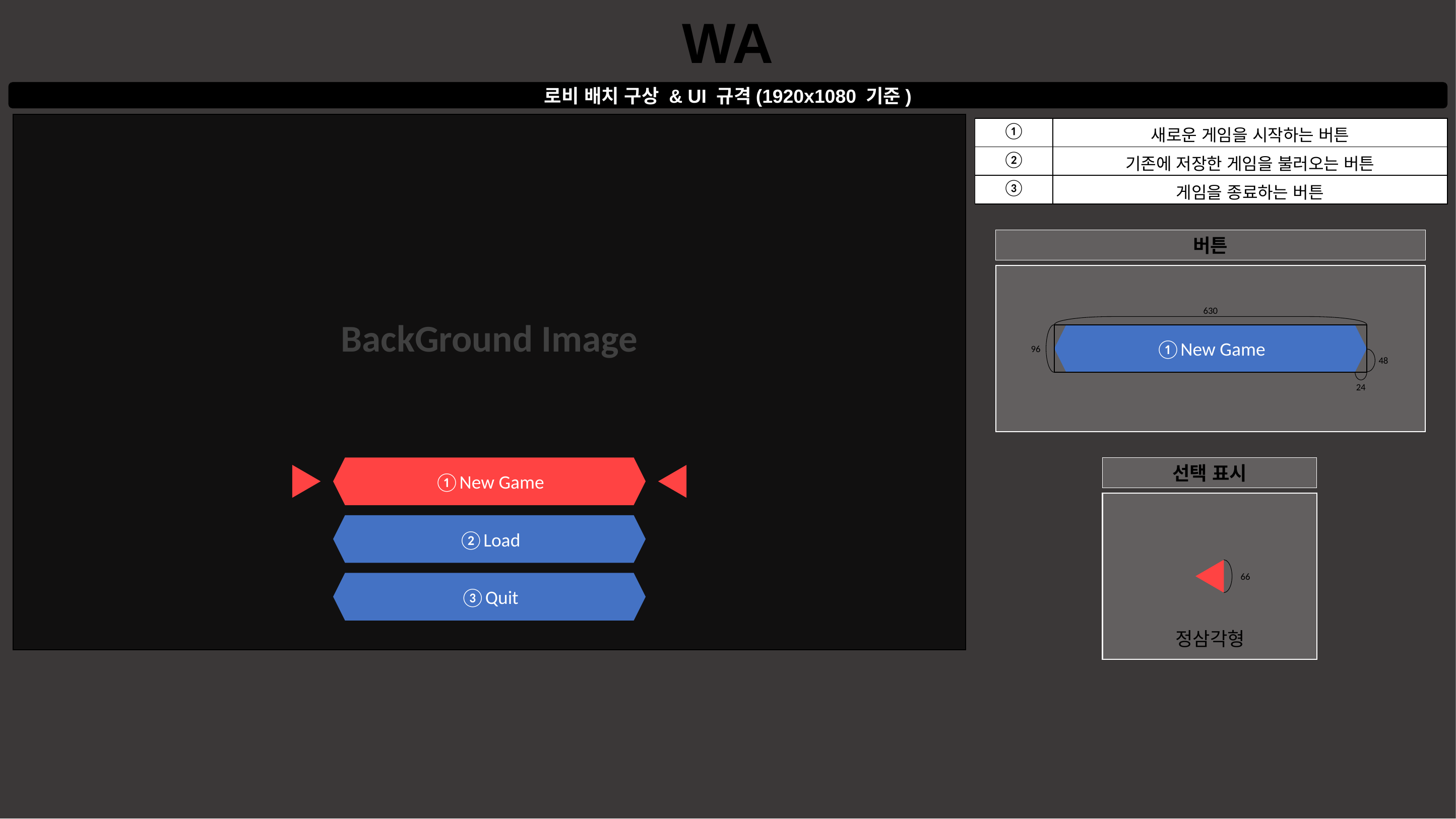

WA
로비 배치 구상 & UI 규격(1920x1080 기준)
BackGround Image

| ① | 새로운 게임을 시작하는 버튼 |
| --- | --- |
| ② | 기존에 저장한 게임을 불러오는 버튼 |
| ③ | 게임을 종료하는 버튼 |
버튼

630

①New Game

96

48

24
①New Game
선택 표시

②Load

66
정삼각형
③Quit